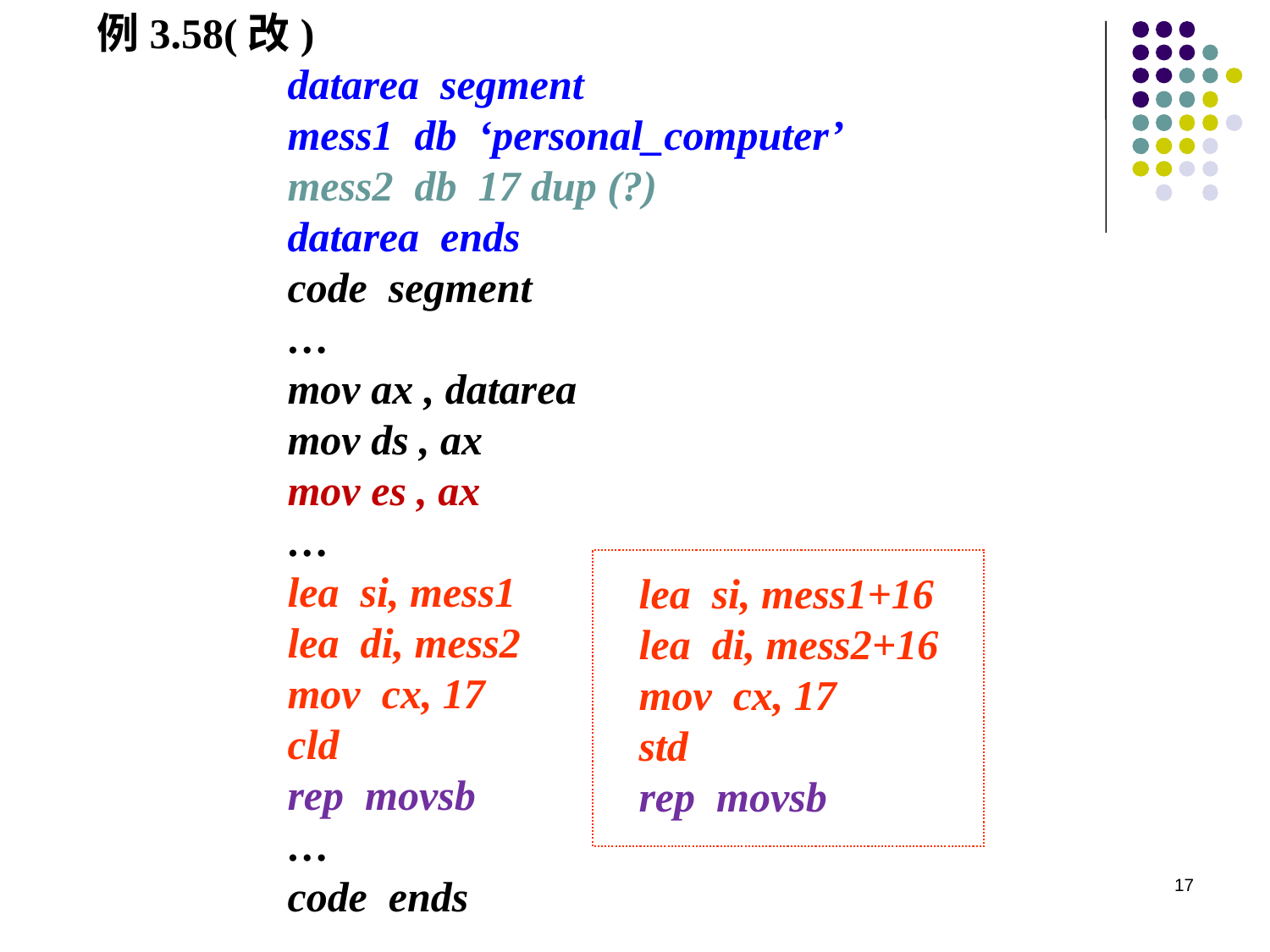

例3.58(改)
datarea  segment
mess1  db  ‘personal_computer’
mess2  db  17 dup (?)
datarea  ends
code  segment
…
mov ax , datarea
mov ds , ax
mov es , ax
…
lea  si, mess1
lea  di, mess2
mov  cx, 17
cld
rep  movsb
…
code  ends

lea  si, mess1+16
lea  di, mess2+16
mov  cx, 17
std
rep  movsb
17